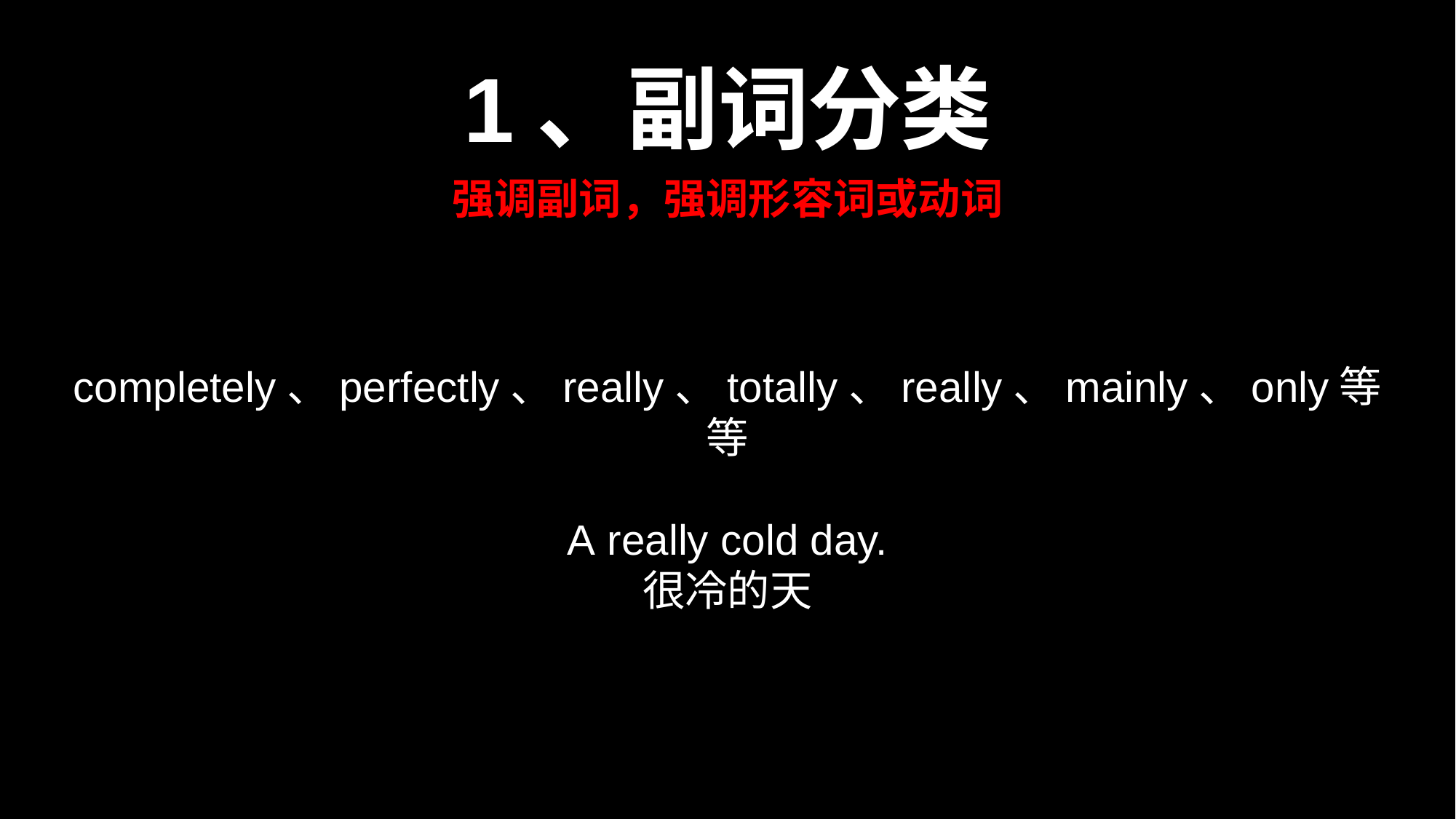

1、副词分类
强调副词，强调形容词或动词
completely、perfectly、really、totally、really、mainly、only等等

A really cold day.
很冷的天